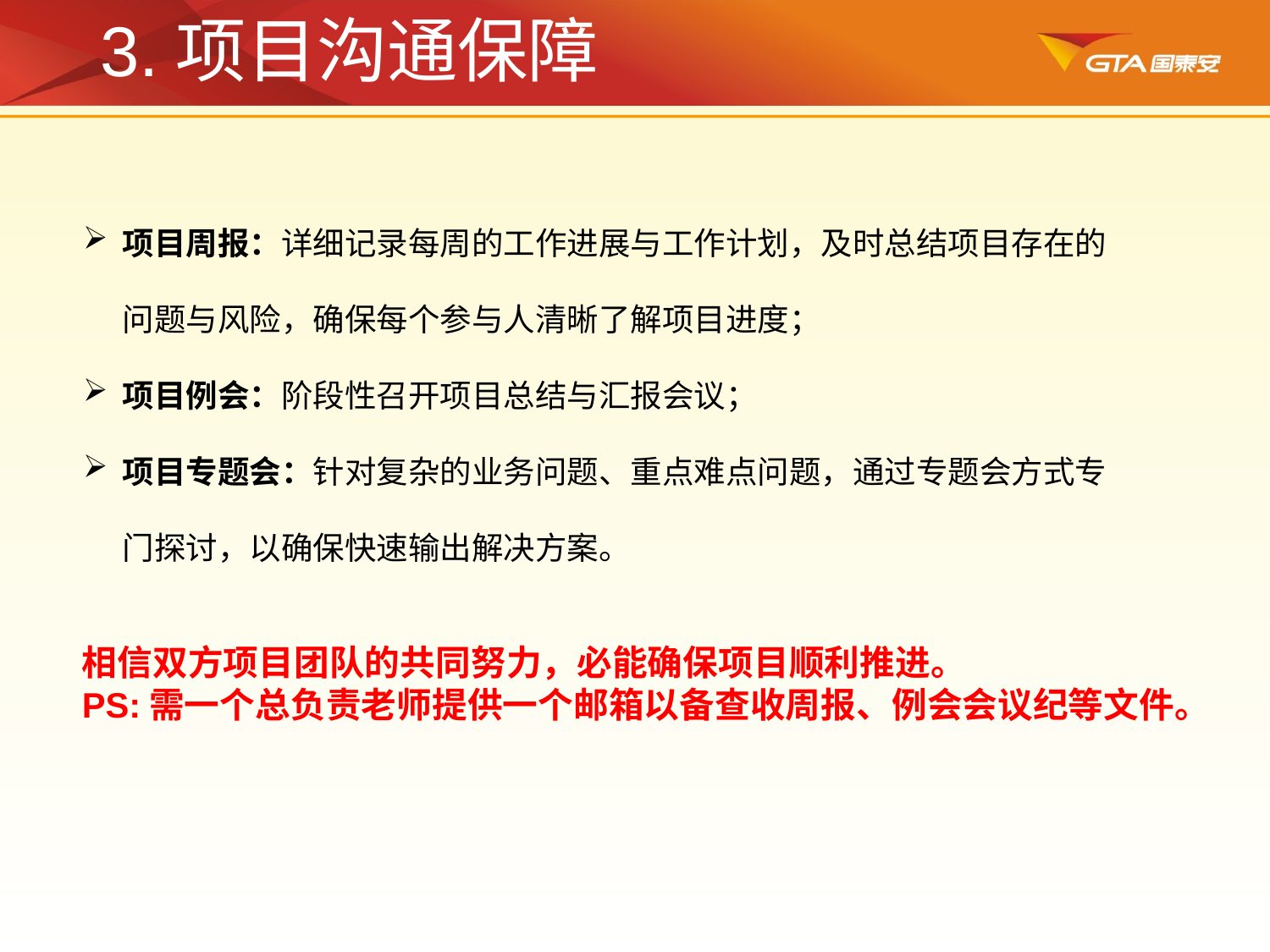

3.项目沟通保障
项目周报：详细记录每周的工作进展与工作计划，及时总结项目存在的问题与风险，确保每个参与人清晰了解项目进度；
项目例会：阶段性召开项目总结与汇报会议；
项目专题会：针对复杂的业务问题、重点难点问题，通过专题会方式专门探讨，以确保快速输出解决方案。
相信双方项目团队的共同努力，必能确保项目顺利推进。
PS:需一个总负责老师提供一个邮箱以备查收周报、例会会议纪等文件。